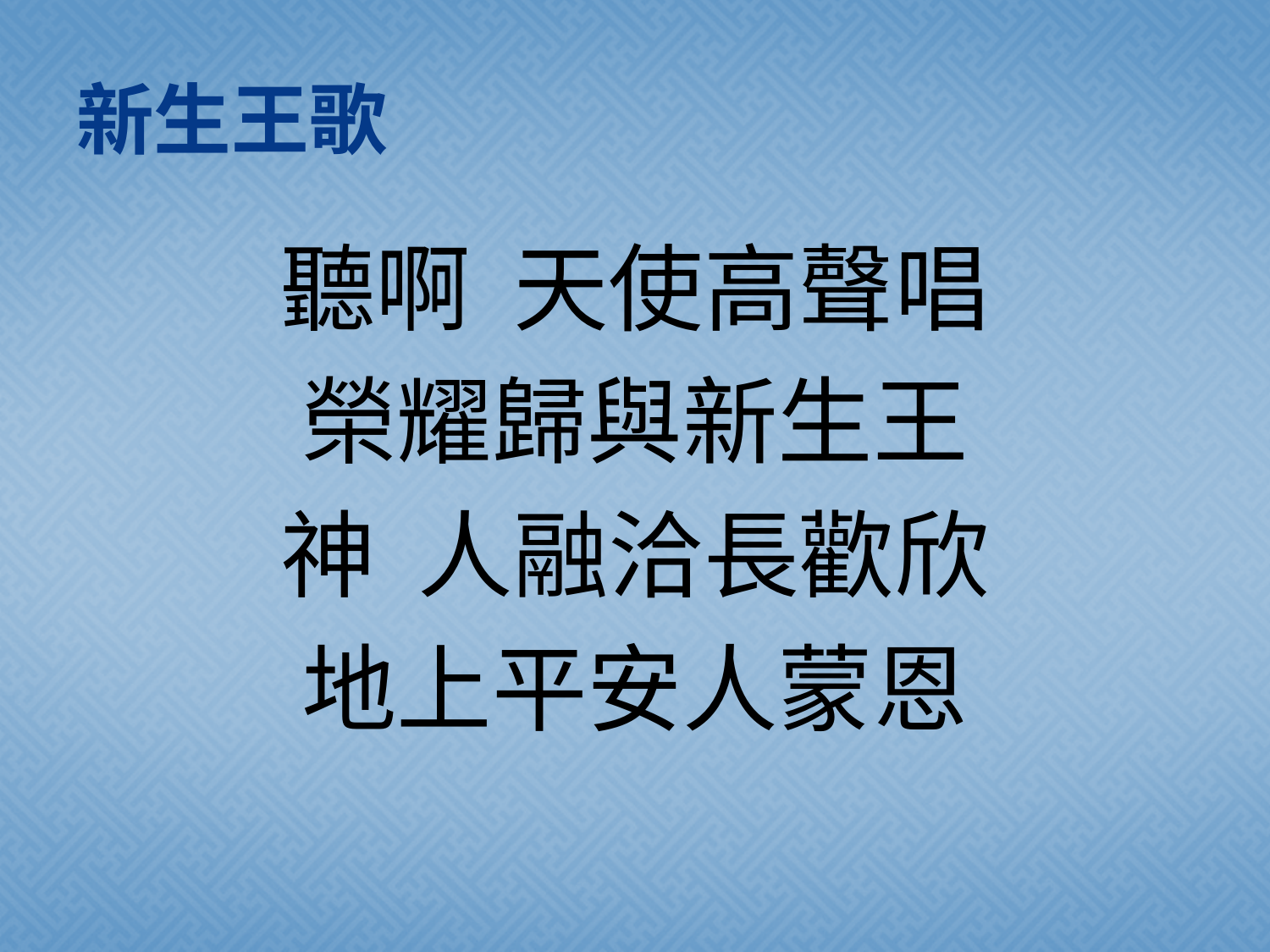

# 新生王歌
聽啊  天使高聲唱
榮耀歸與新生王
神  人融洽長歡欣
地上平安人蒙恩